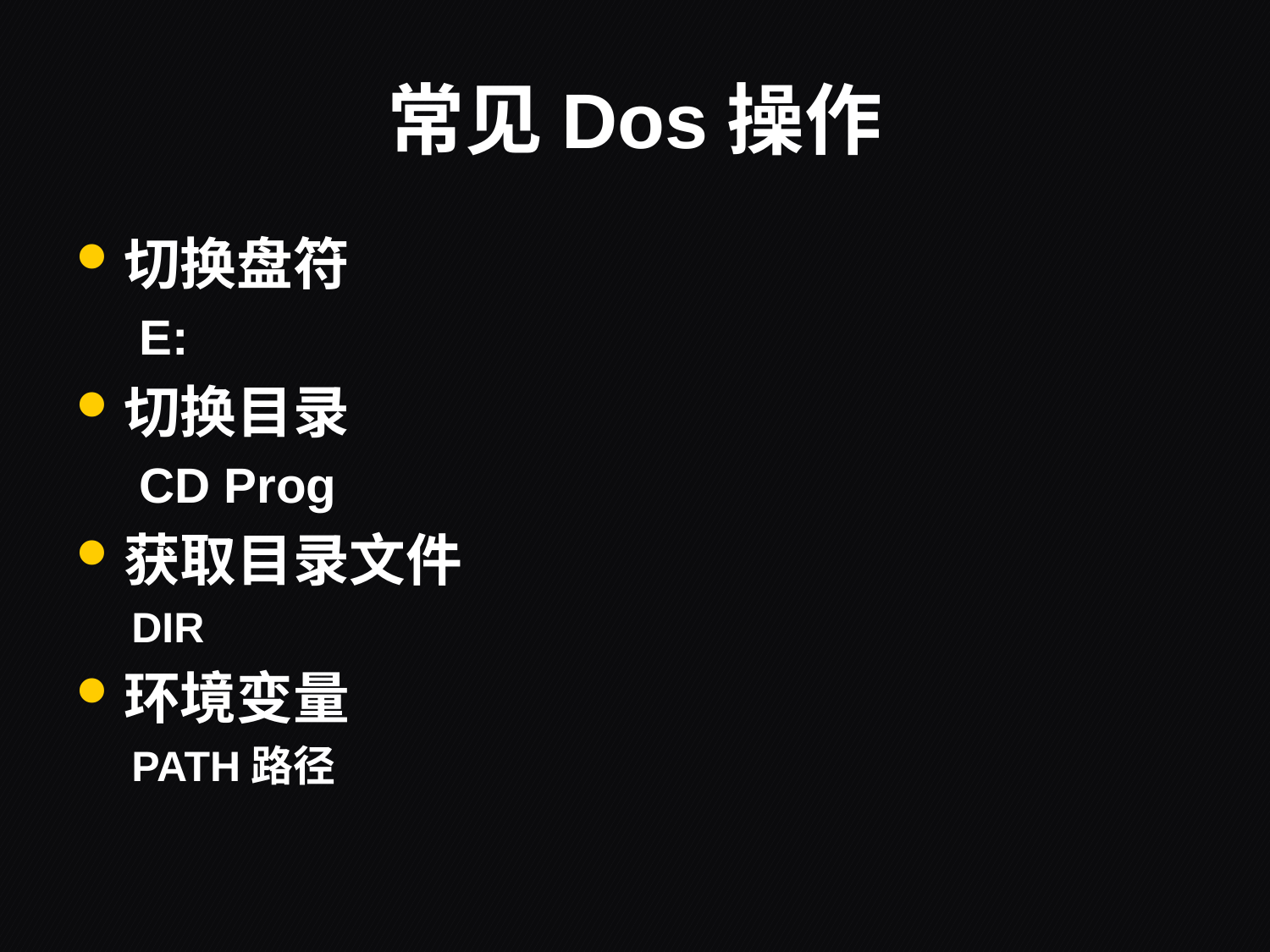

# 常见Dos操作
切换盘符
E:
切换目录
CD Prog
获取目录文件
DIR
环境变量
PATH路径